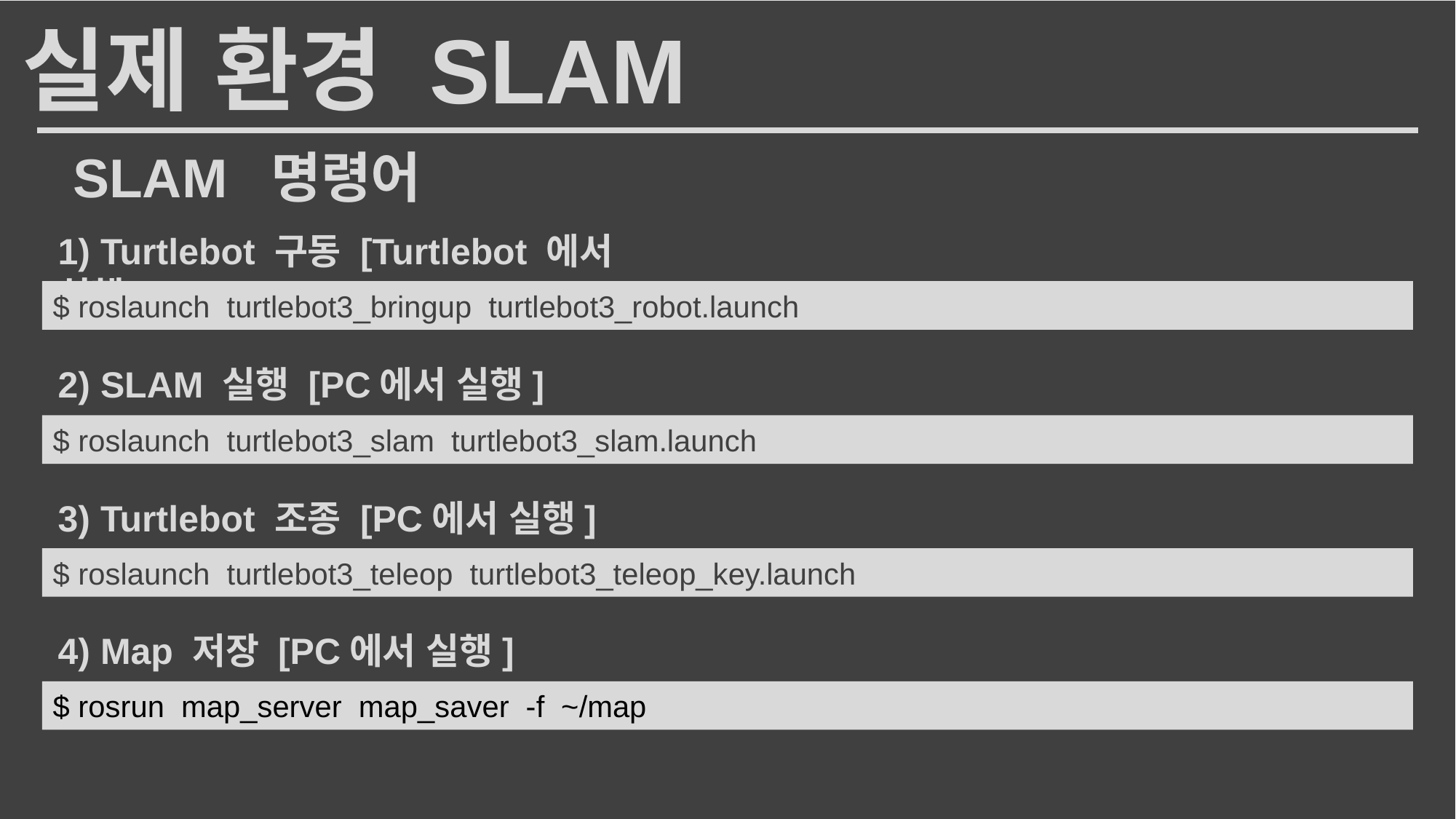

4

실제 환경 SLAM
SLAM  명령어
1) Turtlebot 구동 [Turtlebot 에서 실행]
$ roslaunch  turtlebot3_bringup  turtlebot3_robot.launch
1) 종속성 패키지 설치
2) SLAM 실행 [PC에서 실행]
$ roslaunch  turtlebot3_slam  turtlebot3_slam.launch
3) Turtlebot 조종 [PC에서 실행]
$ roslaunch  turtlebot3_teleop  turtlebot3_teleop_key.launch
4) Map 저장 [PC에서 실행]
$ rosrun  map_server  map_saver  -f  ~/map